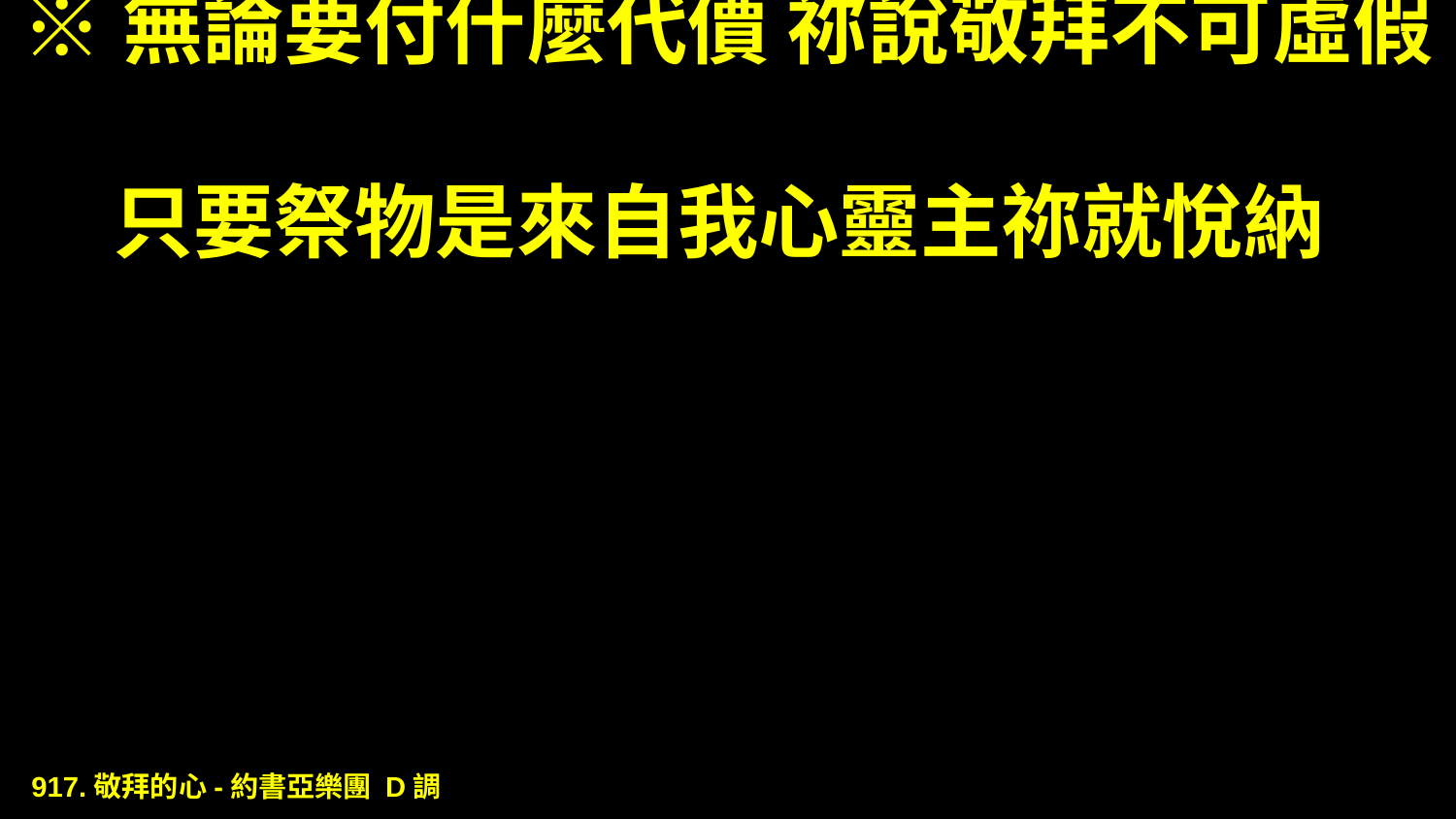

# ※無論要付什麼代價 祢說敬拜不可虛假 只要祭物是來自我心靈主祢就悅納
917.敬拜的心-約書亞樂團 D調